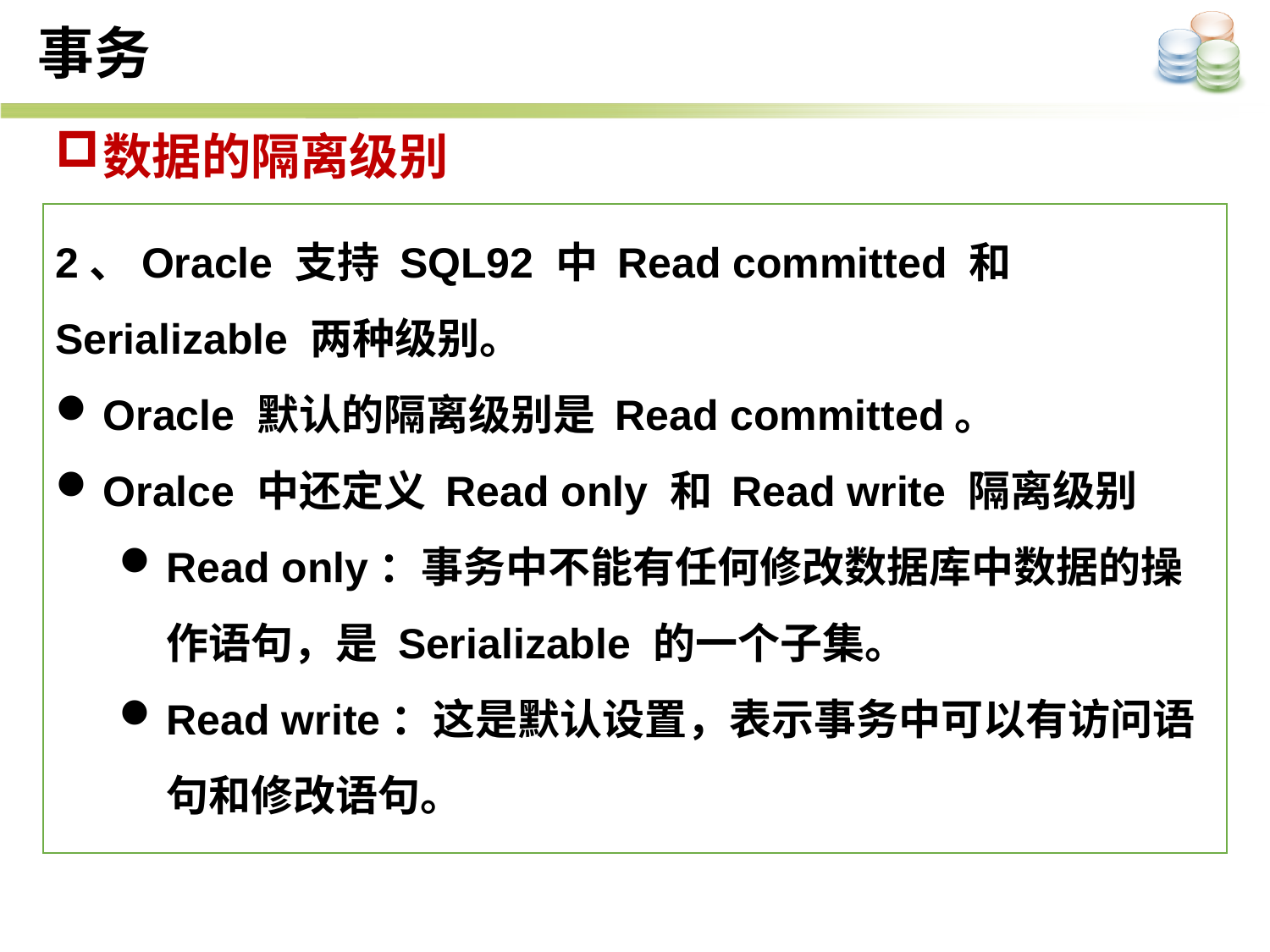

事务
数据的隔离级别
2、Oracle 支持 SQL92 中 Read committed 和 Serializable 两种级别。
Oracle 默认的隔离级别是 Read committed。
Oralce 中还定义 Read only 和 Read write 隔离级别
Read only：事务中不能有任何修改数据库中数据的操作语句，是 Serializable 的一个子集。
Read write：这是默认设置，表示事务中可以有访问语句和修改语句。
33